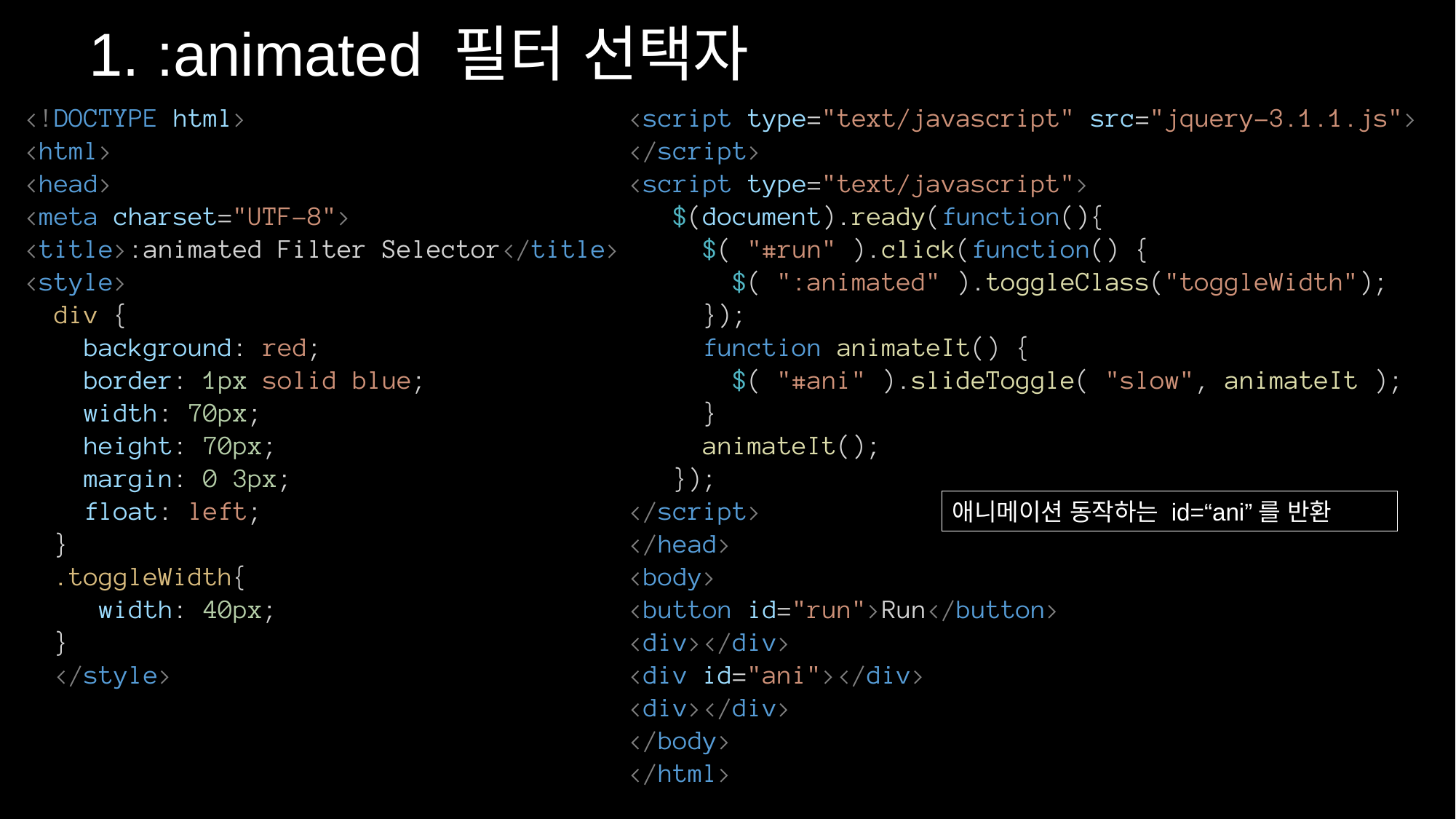

1. :animated 필터 선택자
<!DOCTYPE html>
<html>
<head>
<meta charset="UTF-8">
<title>:animated Filter Selector</title>
<style>
  div {
    background: red;
    border: 1px solid blue;
    width: 70px;
    height: 70px;
    margin: 0 3px;
    float: left;
  }
  .toggleWidth{
     width: 40px;
  }
  </style>

<script type="text/javascript" src="jquery-3.1.1.js">
</script>
<script type="text/javascript">
   $(document).ready(function(){
     $( "#run" ).click(function() {
       $( ":animated" ).toggleClass("toggleWidth");
     });
     function animateIt() {
       $( "#ani" ).slideToggle( "slow", animateIt );
     }
     animateIt();
   });
</script>
</head>
<body>
<button id="run">Run</button>
<div></div>
<div id="ani"></div>
<div></div>
</body>
</html>
애니메이션 동작하는 id=“ani”를 반환